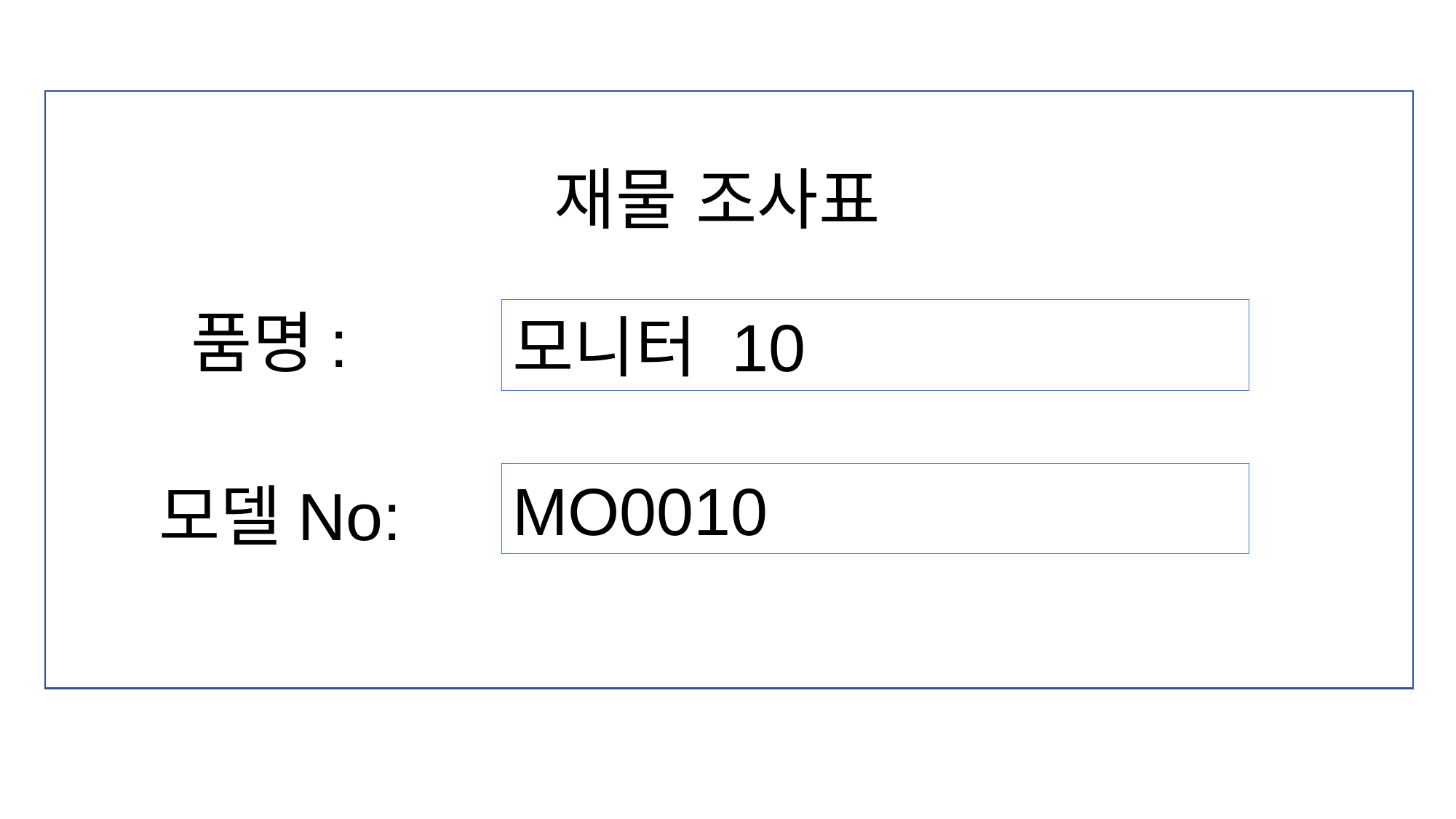

재물 조사표
품명:
모니터 10
MO0010
모델No: